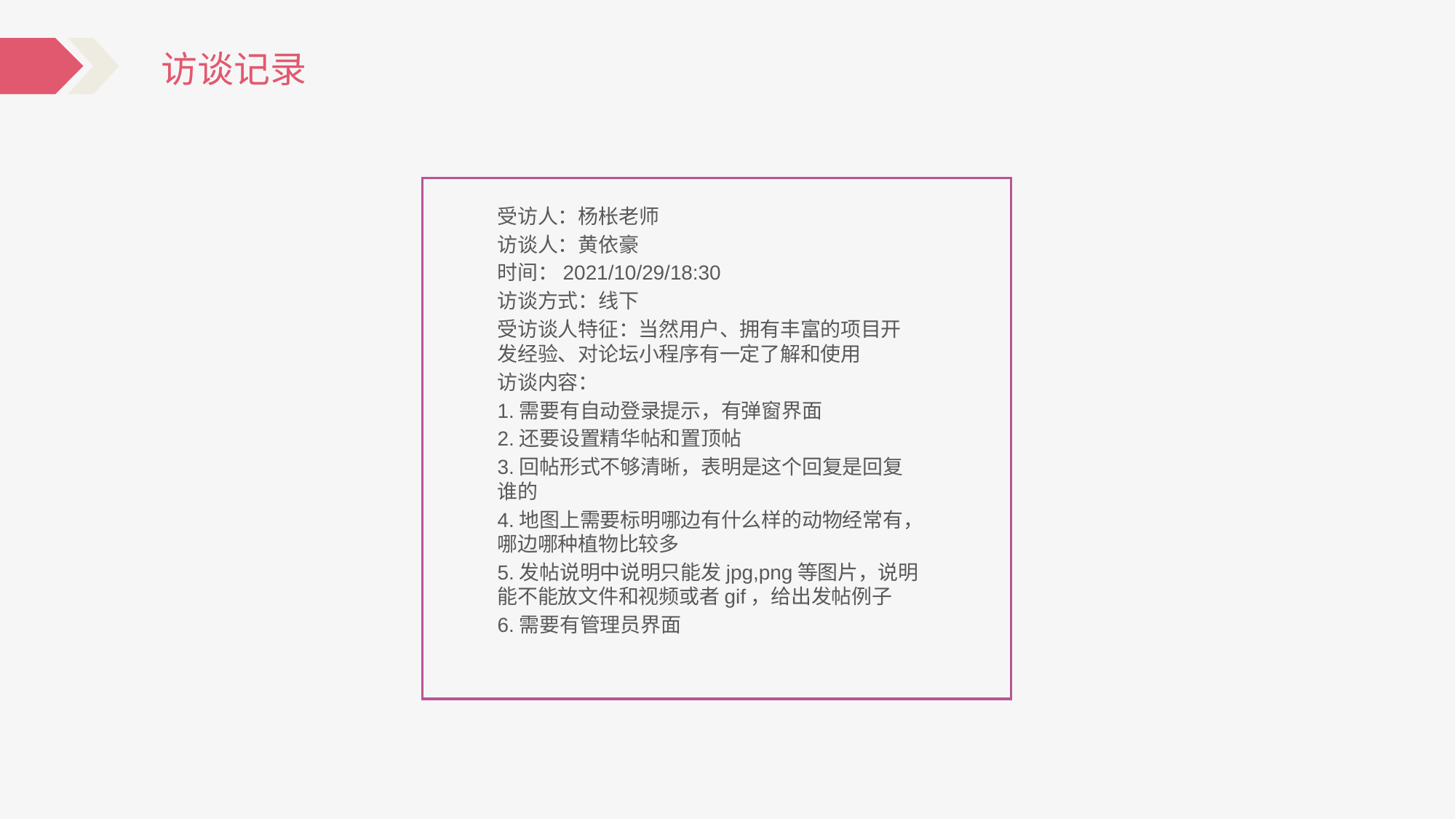

访谈记录

受访人：杨枨老师
访谈人：黄依豪
时间：2021/10/29/18:30
访谈方式：线下
受访谈人特征：当然用户、拥有丰富的项目开发经验、对论坛小程序有一定了解和使用
访谈内容：
1.需要有自动登录提示，有弹窗界面
2.还要设置精华帖和置顶帖
3.回帖形式不够清晰，表明是这个回复是回复谁的
4.地图上需要标明哪边有什么样的动物经常有，哪边哪种植物比较多
5.发帖说明中说明只能发jpg,png等图片，说明能不能放文件和视频或者gif，给出发帖例子
6.需要有管理员界面